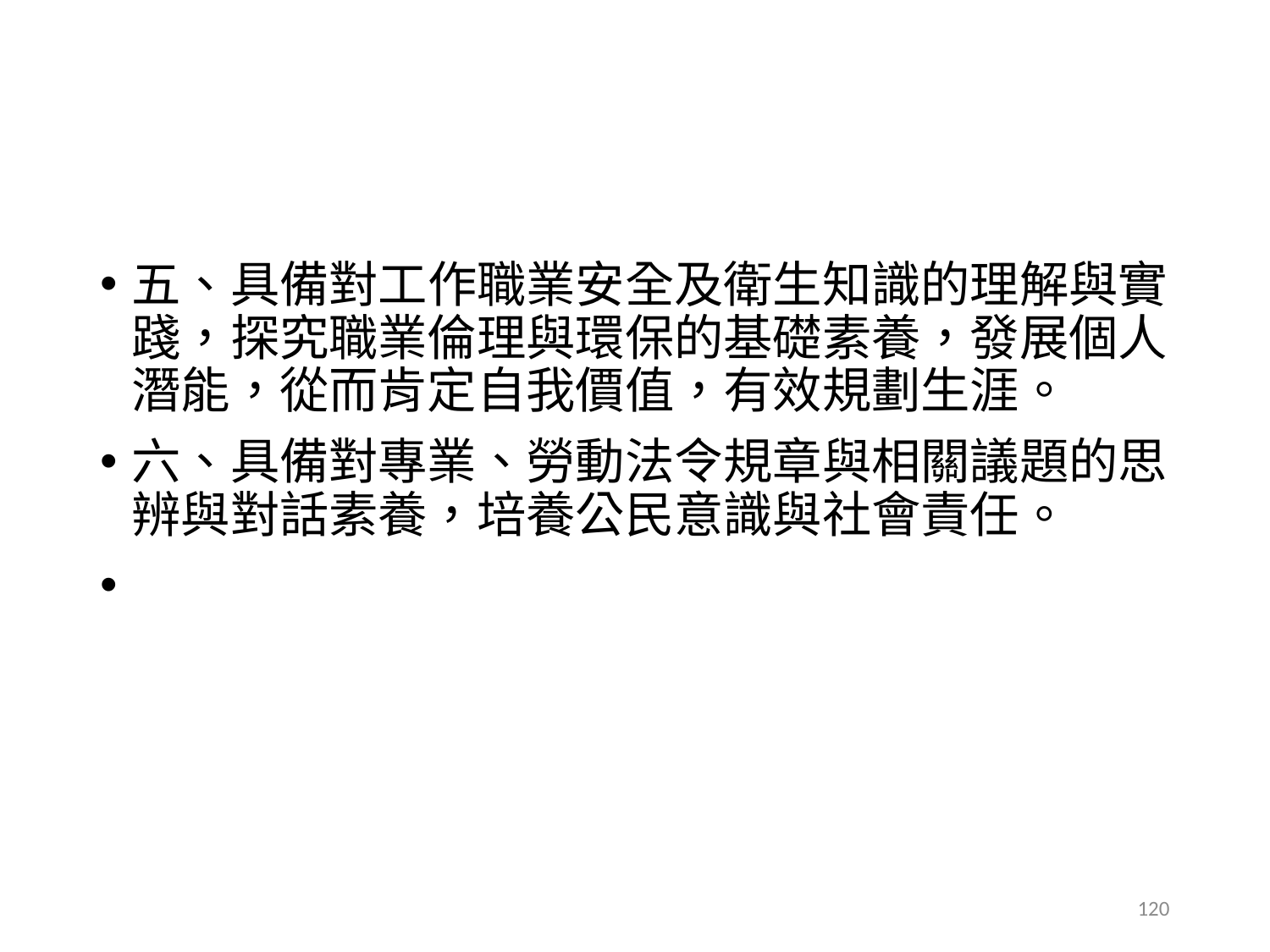

#
五、具備對工作職業安全及衛生知識的理解與實踐，探究職業倫理與環保的基礎素養，發展個人潛能，從而肯定自我價值，有效規劃生涯。
六、具備對專業、勞動法令規章與相關議題的思辨與對話素養，培養公民意識與社會責任。

120